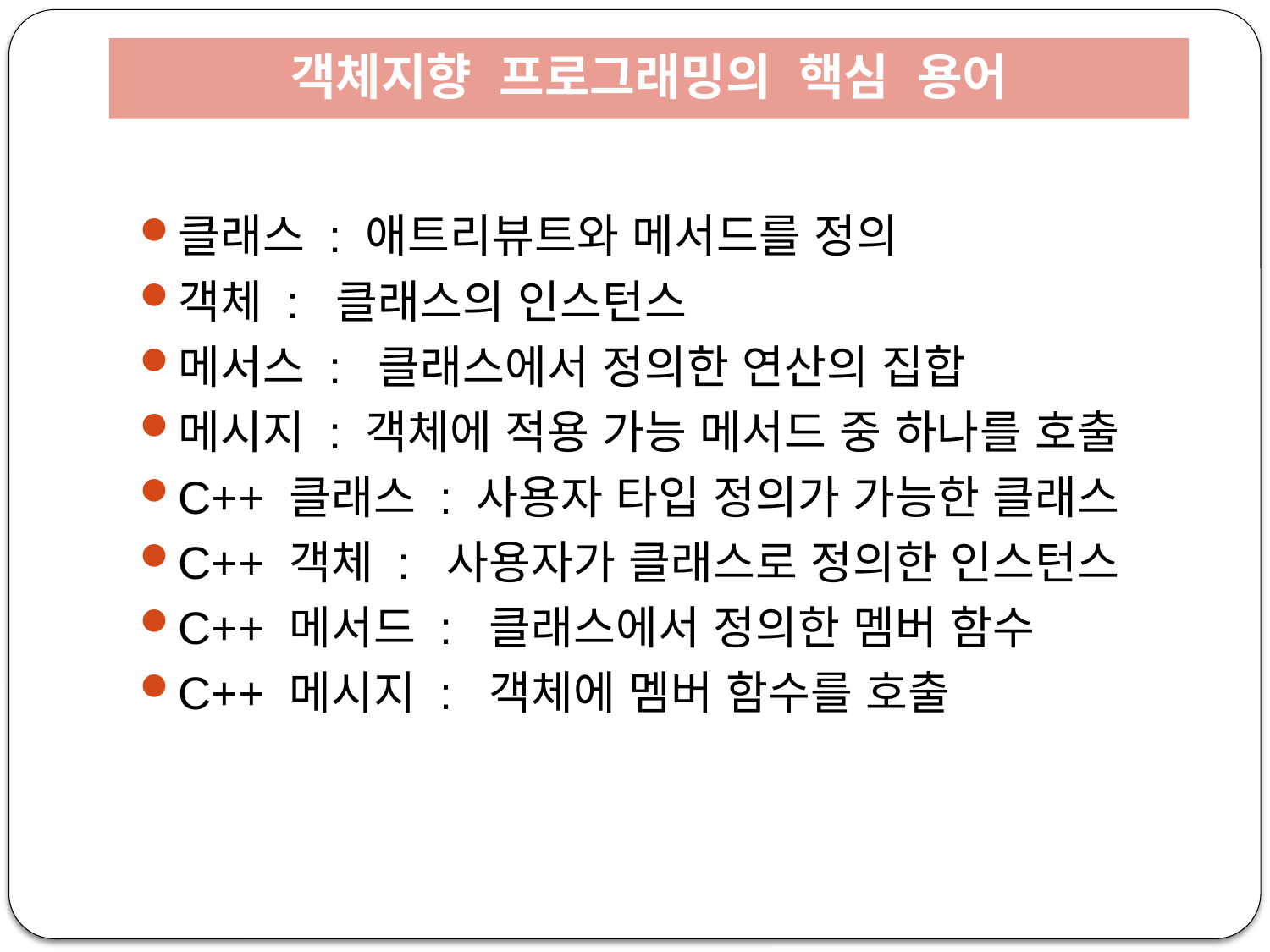

# 객체지향  프로그래밍의  핵심  용어
클래스 : 애트리뷰트와 메서드를 정의
객체 :  클래스의 인스턴스
메서스 :  클래스에서 정의한 연산의 집합
메시지 : 객체에 적용 가능 메서드 중 하나를 호출
C++ 클래스 : 사용자 타입 정의가 가능한 클래스
C++ 객체 :  사용자가 클래스로 정의한 인스턴스
C++ 메서드 :  클래스에서 정의한 멤버 함수
C++ 메시지 :  객체에 멤버 함수를 호출